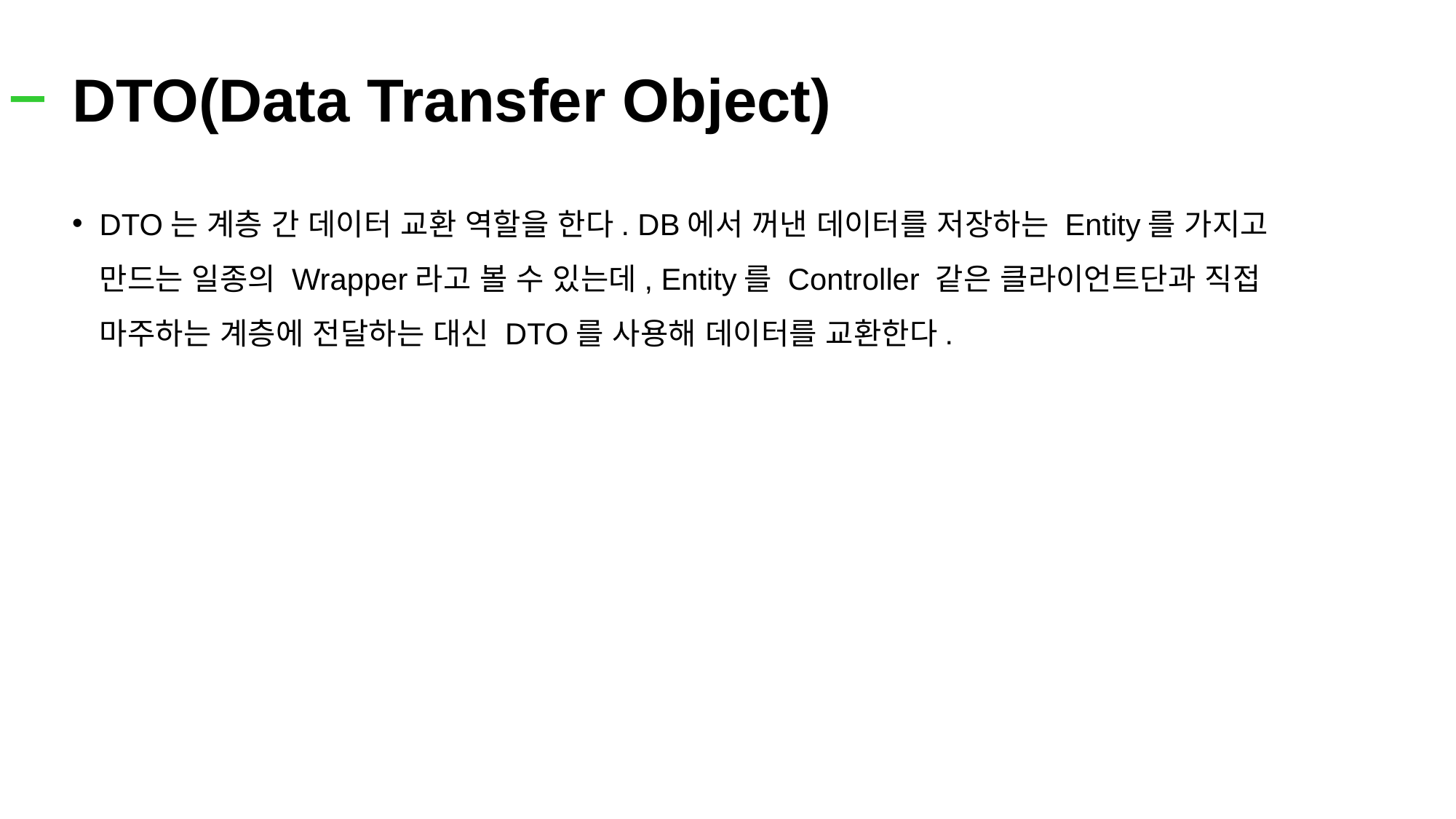

# DTO(Data Transfer Object)

DTO는 계층 간 데이터 교환 역할을 한다. DB에서 꺼낸 데이터를 저장하는 Entity를 가지고 만드는 일종의 Wrapper라고 볼 수 있는데, Entity를 Controller 같은 클라이언트단과 직접 마주하는 계층에 전달하는 대신 DTO를 사용해 데이터를 교환한다.